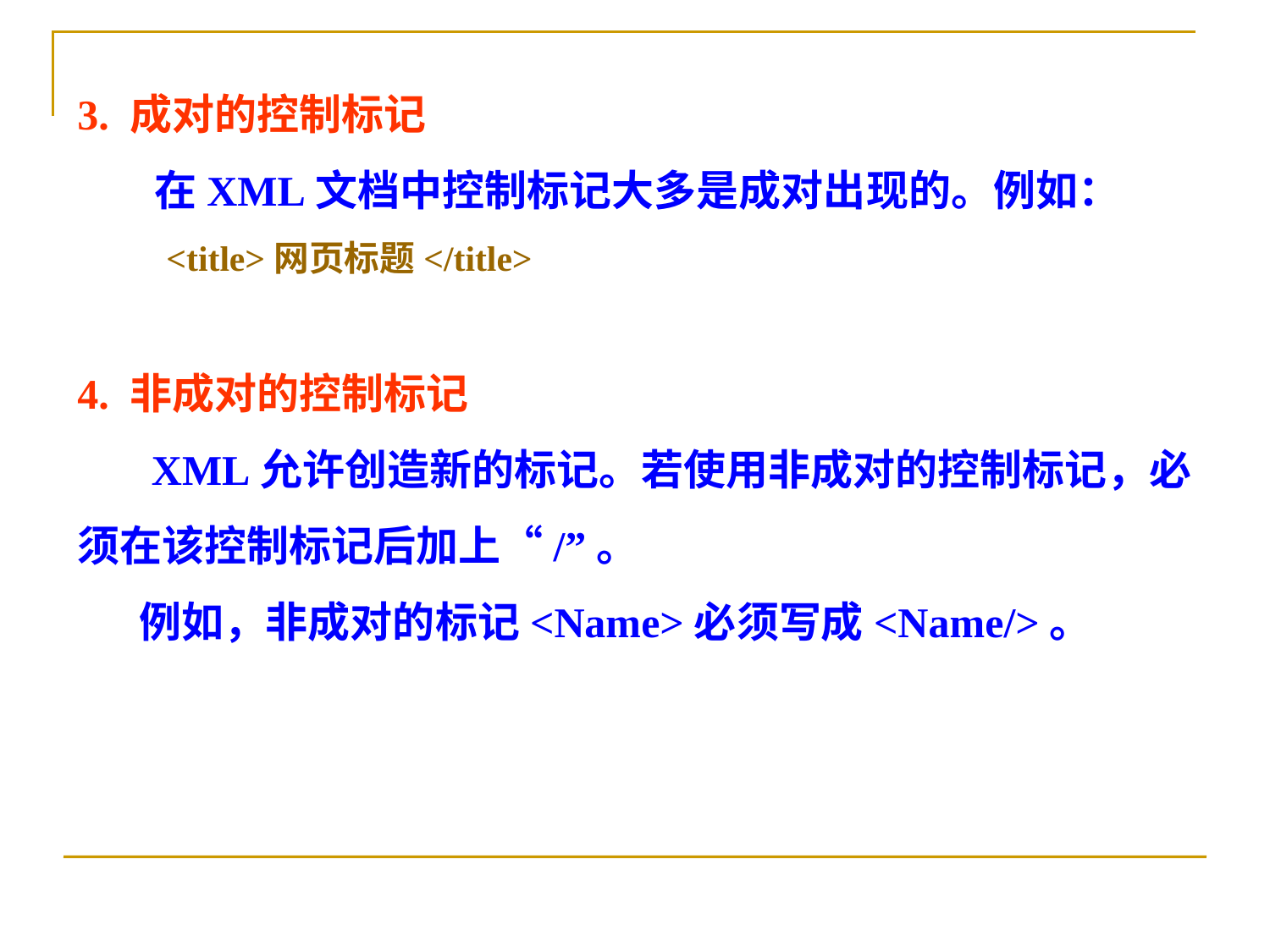

3. 成对的控制标记
       在XML文档中控制标记大多是成对出现的。例如：
          <title>网页标题</title>

4. 非成对的控制标记
       XML允许创造新的标记。若使用非成对的控制标记，必须在该控制标记后加上“/”。
　  例如，非成对的标记<Name>必须写成<Name/>。